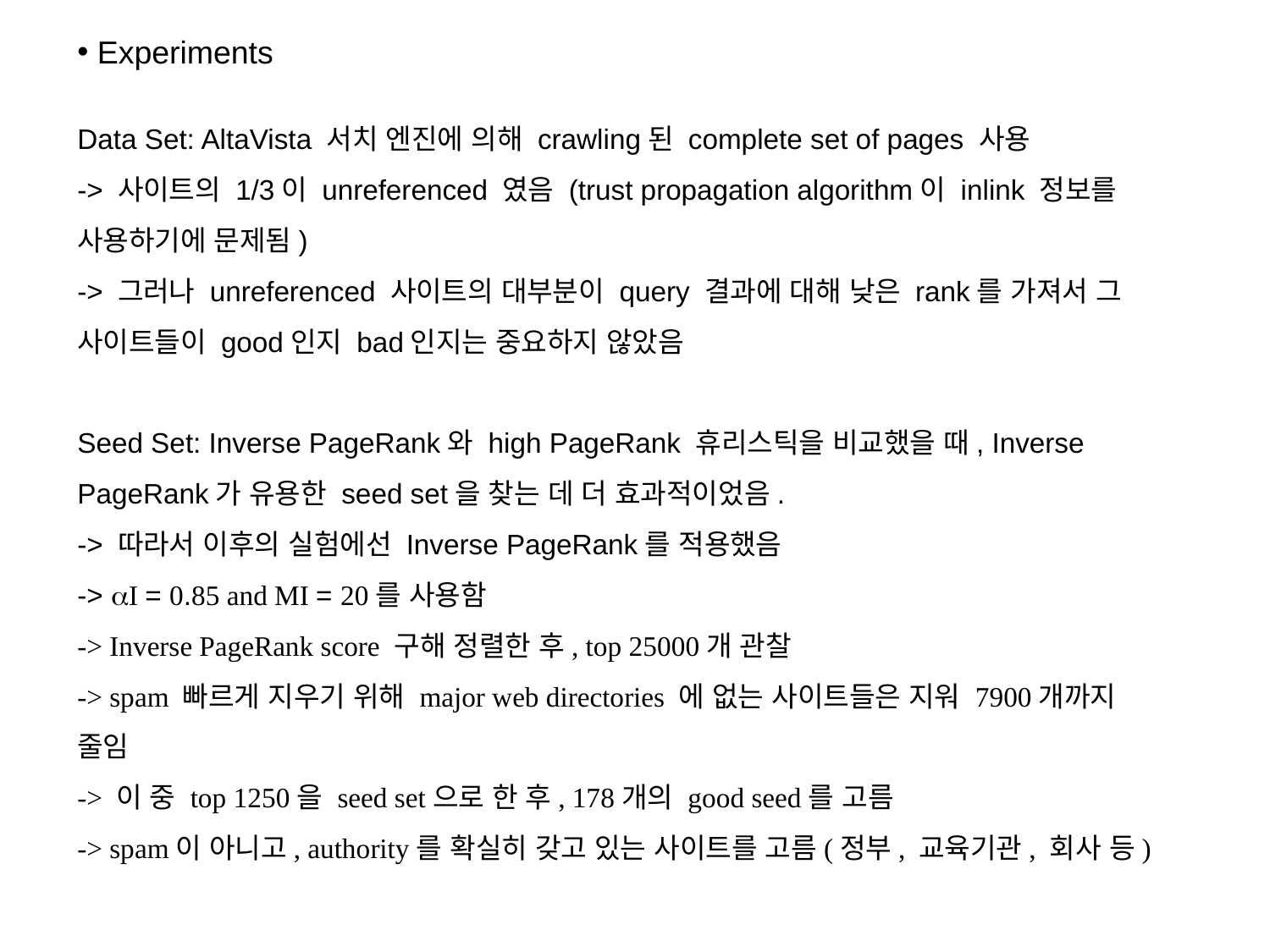

Experiments

Data Set: AltaVista 서치 엔진에 의해 crawling된 complete set of pages 사용
-> 사이트의 1/3이 unreferenced 였음 (trust propagation algorithm이 inlink 정보를 사용하기에 문제됨)
-> 그러나 unreferenced 사이트의 대부분이 query 결과에 대해 낮은 rank를 가져서 그 사이트들이 good인지 bad인지는 중요하지 않았음

Seed Set: Inverse PageRank와 high PageRank 휴리스틱을 비교했을 때, Inverse PageRank가 유용한 seed set을 찾는 데 더 효과적이었음.
-> 따라서 이후의 실험에선 Inverse PageRank를 적용했음
-> αI = 0.85 and MI = 20를 사용함
-> Inverse PageRank score 구해 정렬한 후, top 25000개 관찰
-> spam 빠르게 지우기 위해 major web directories 에 없는 사이트들은 지워 7900개까지 줄임
-> 이 중 top 1250을 seed set으로 한 후, 178개의 good seed를 고름
-> spam이 아니고, authority를 확실히 갖고 있는 사이트를 고름(정부, 교육기관, 회사 등)